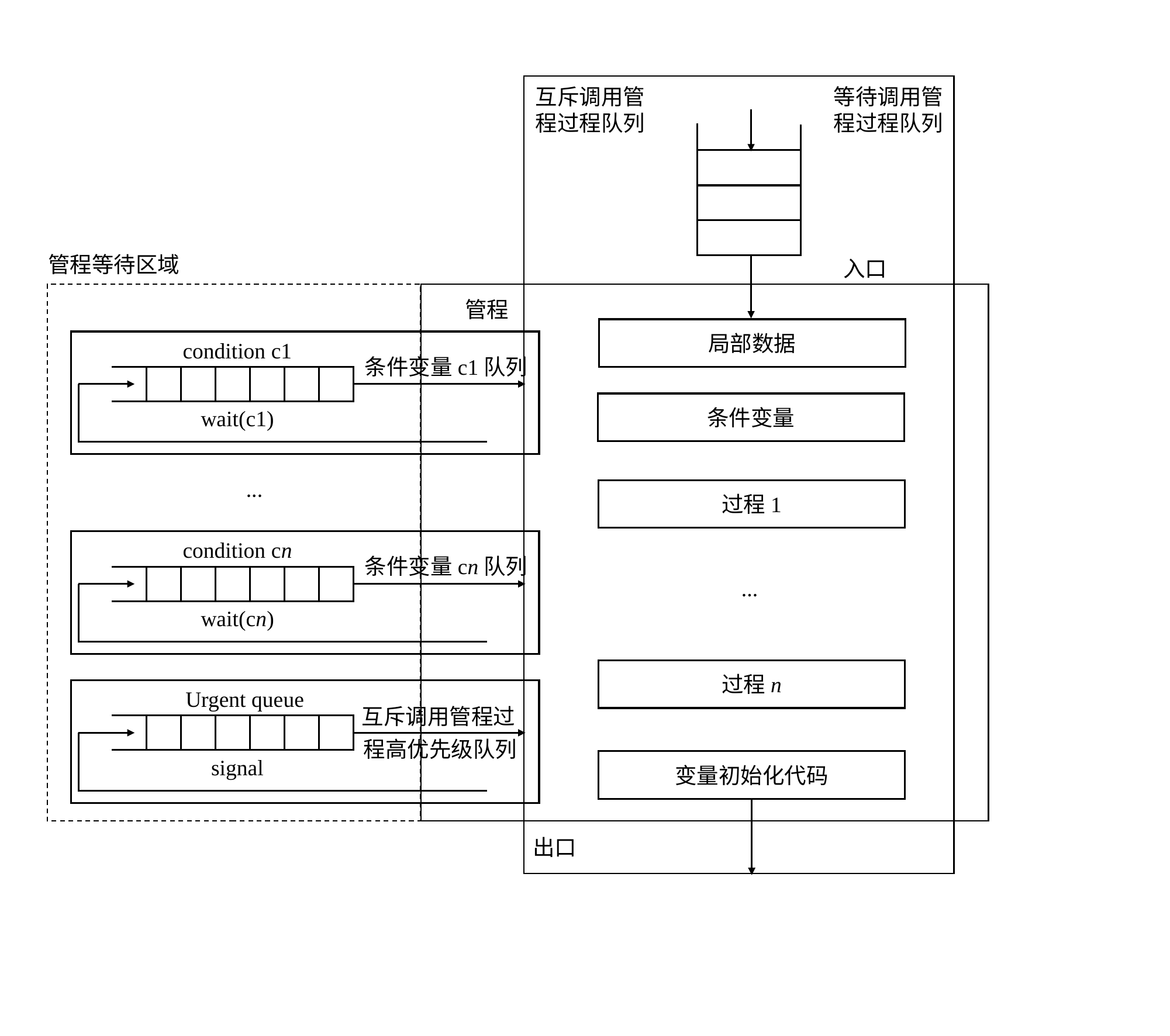

互斥调用管程过程队列
等待调用管程过程队列

管程等待区域
入口

管程

局部数据

condition c1
条件变量c1队列

条件变量
wait(c1)
...

过程1

condition cn
条件变量cn队列

...
wait(cn)

过程n

Urgent queue
互斥调用管程过

程高优先级队列
signal

变量初始化代码
出口